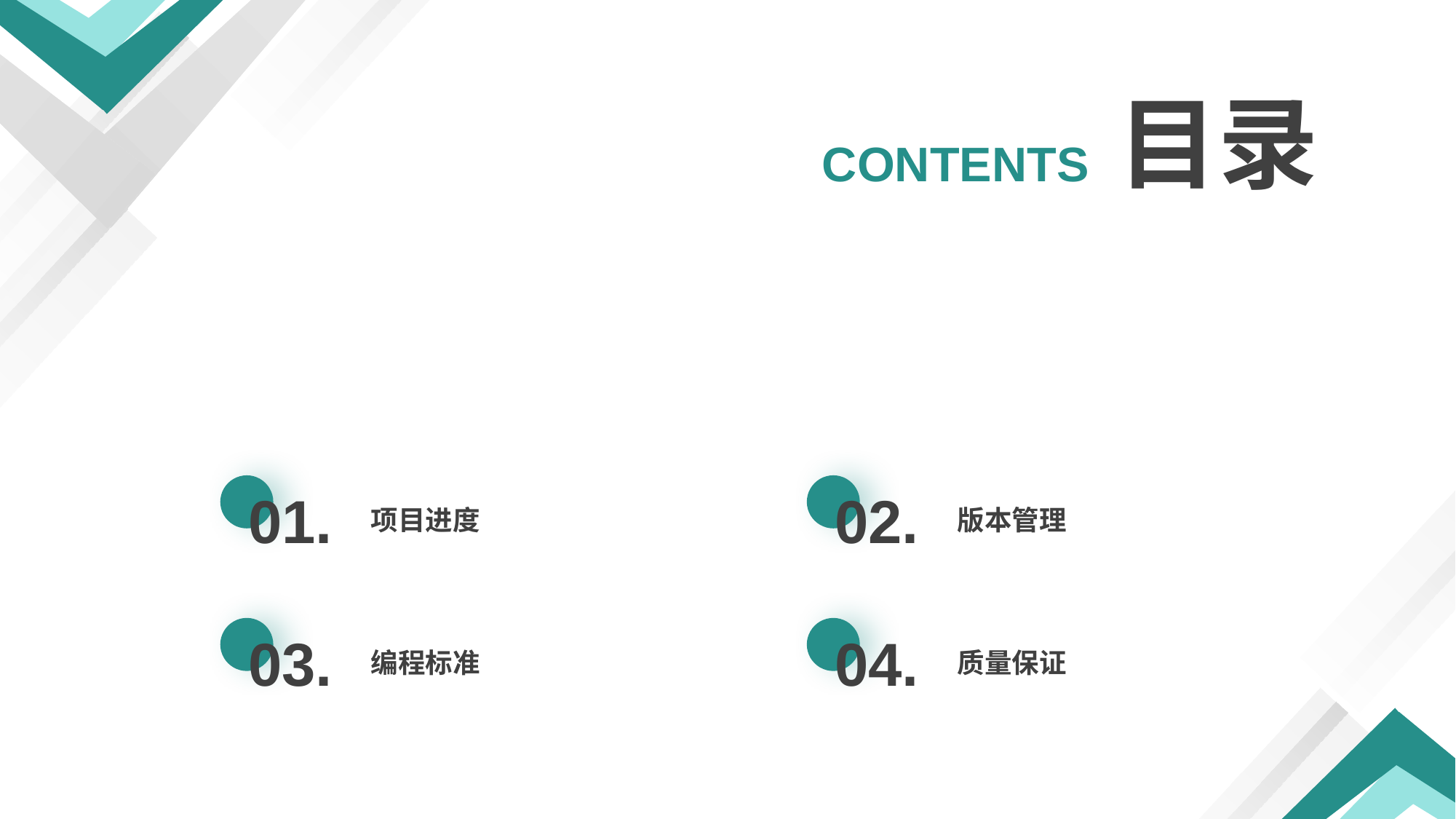

目录
CONTENTS

01.
项目进度

02.
版本管理

03.
编程标准

04.
质量保证